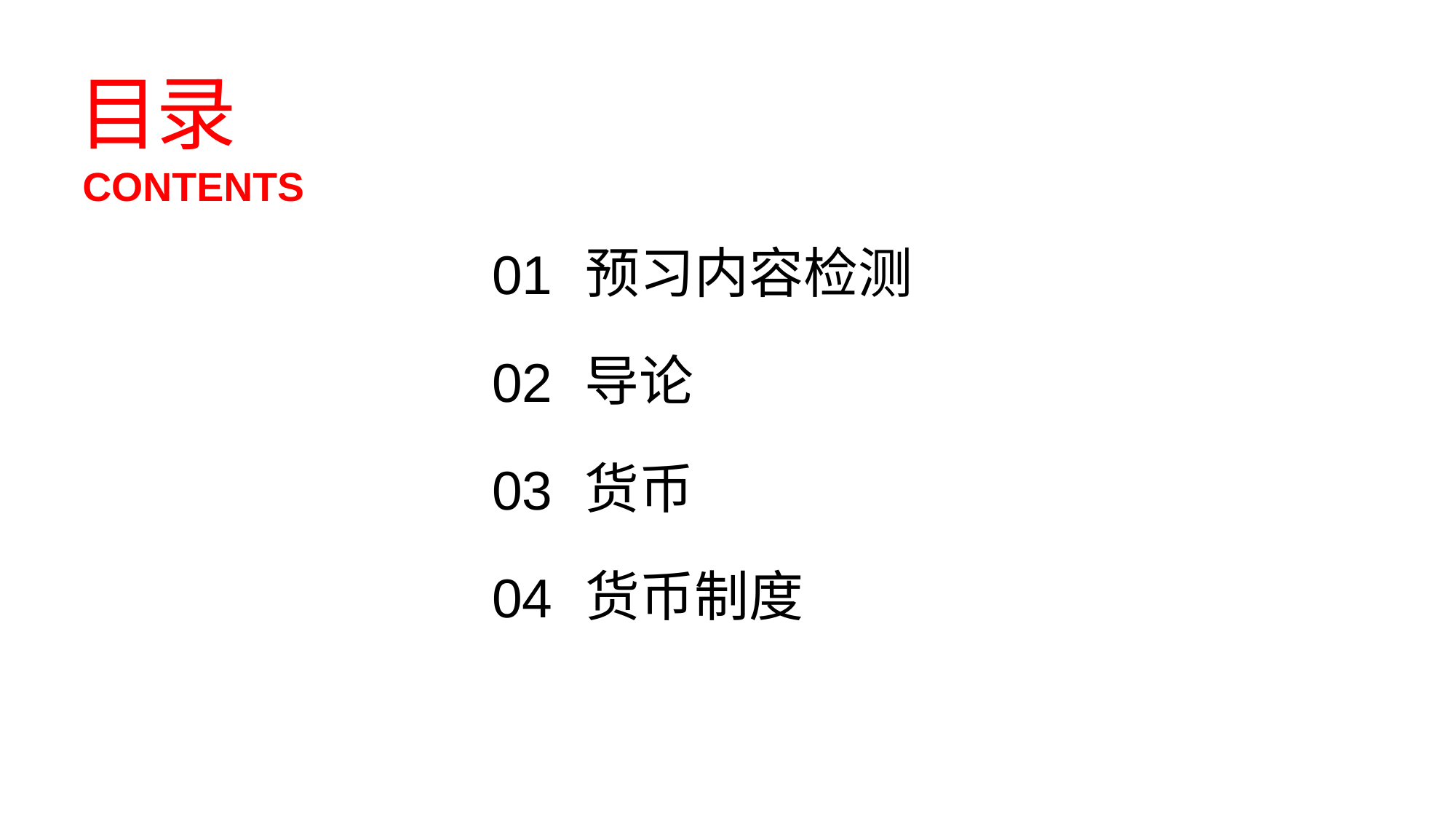

目录
CONTENTS
预习内容检测
01
导论
02
货币
03
货币制度
04